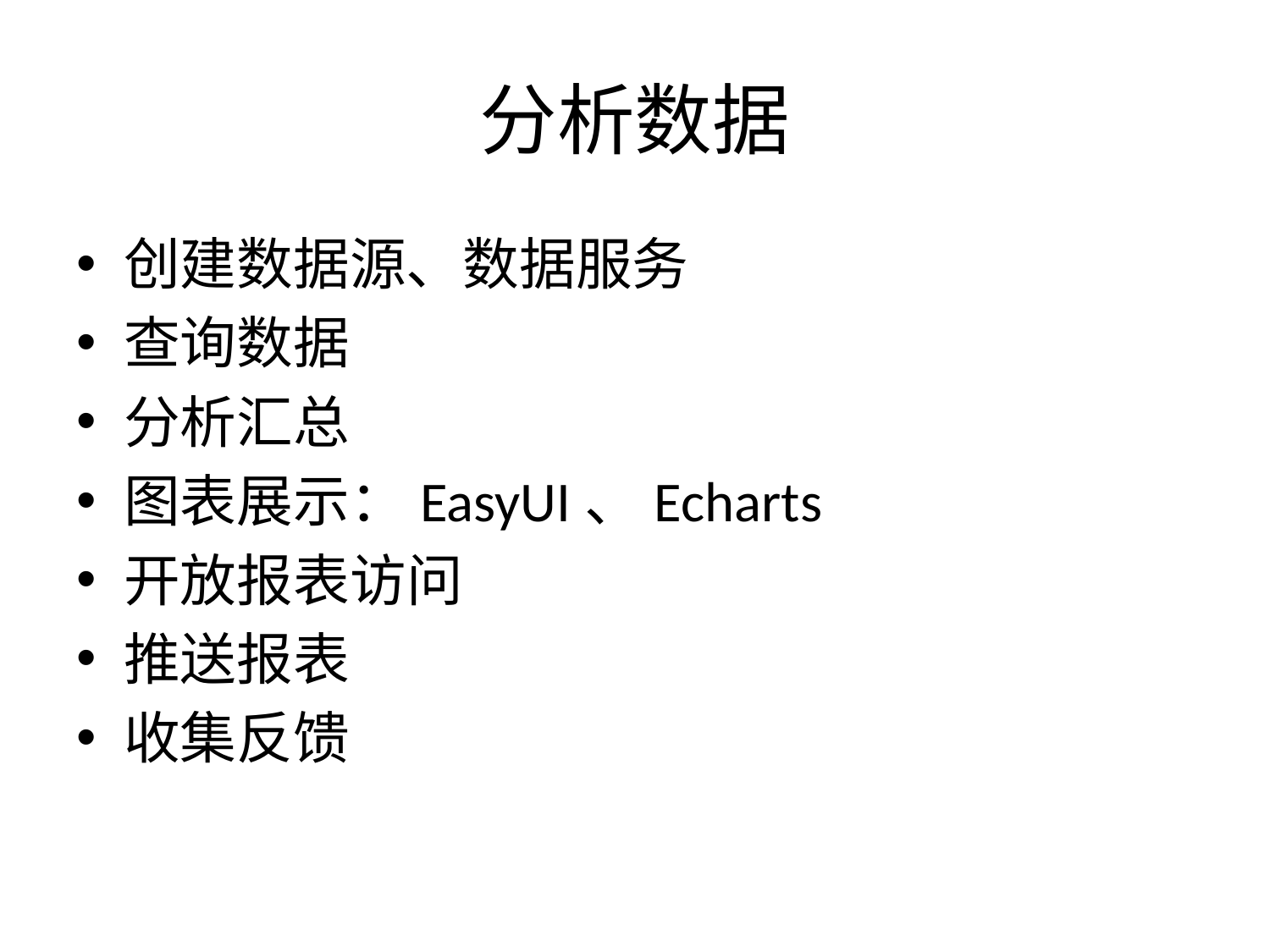

# 分析数据
创建数据源、数据服务
查询数据
分析汇总
图表展示：EasyUI、Echarts
开放报表访问
推送报表
收集反馈